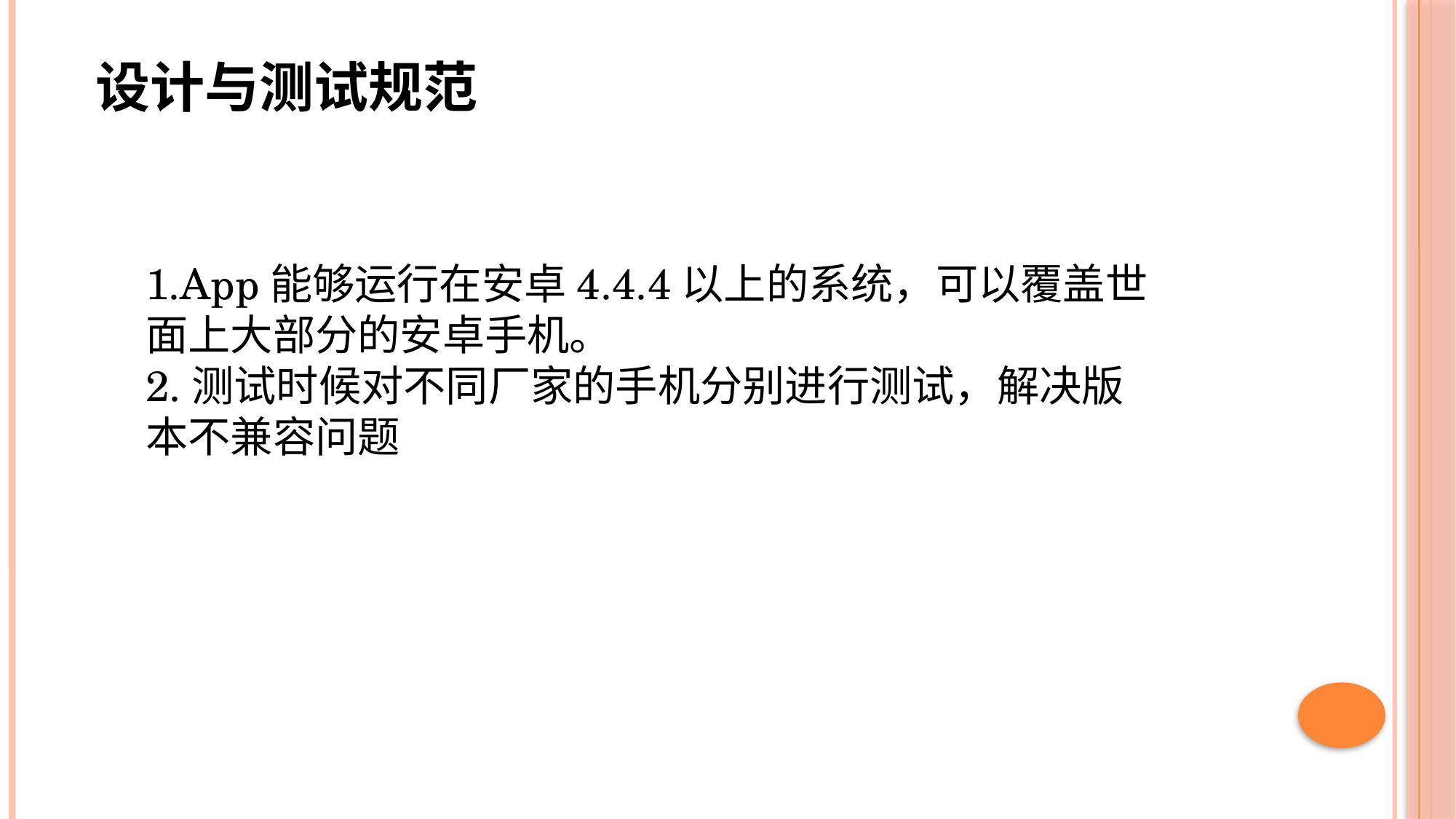

设计与测试规范
1.App能够运行在安卓4.4.4以上的系统，可以覆盖世面上大部分的安卓手机。
2.测试时候对不同厂家的手机分别进行测试，解决版本不兼容问题